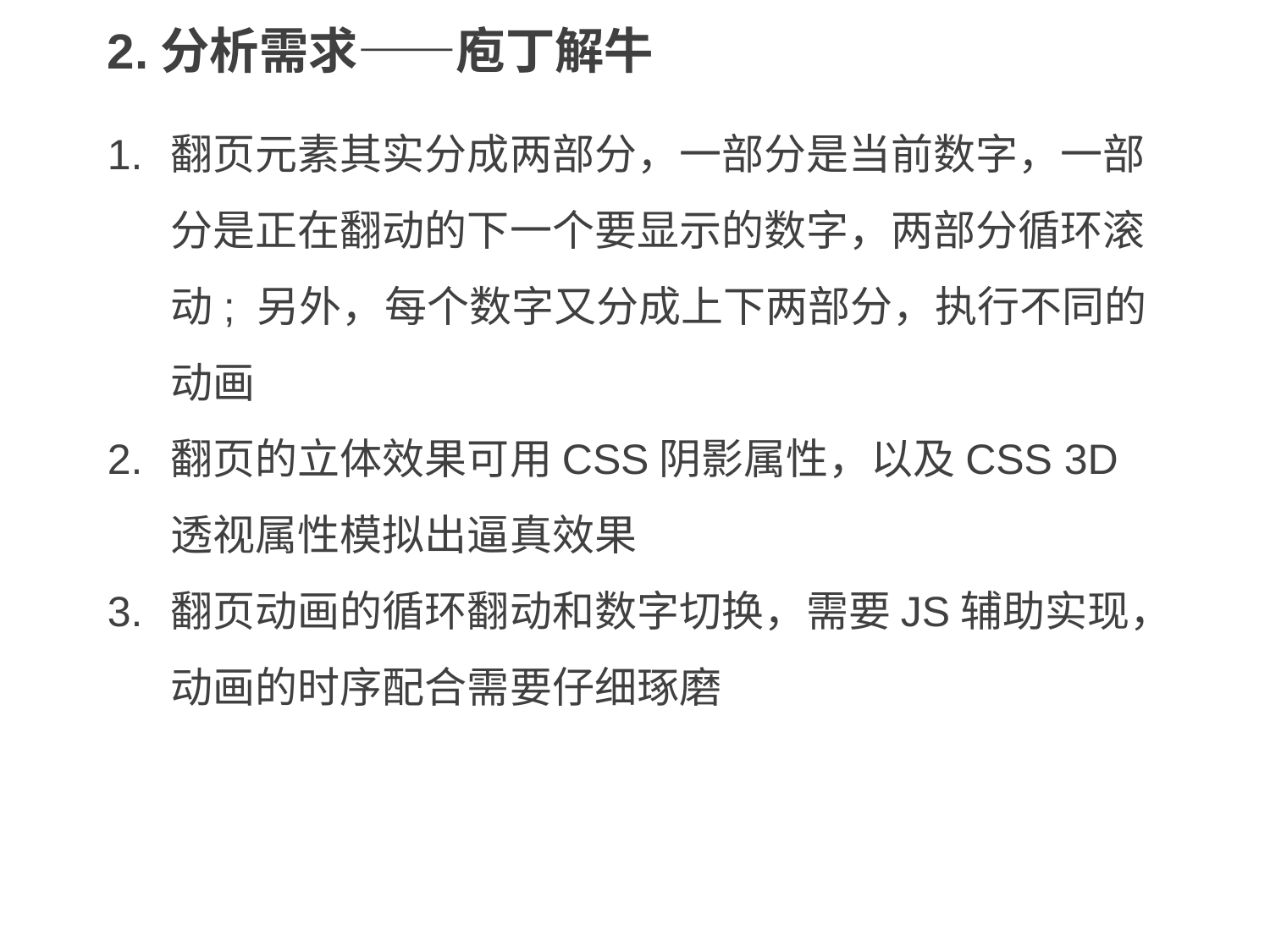

2.分析需求——庖丁解牛
翻页元素其实分成两部分，一部分是当前数字，一部分是正在翻动的下一个要显示的数字，两部分循环滚动; 另外，每个数字又分成上下两部分，执行不同的动画
翻页的立体效果可用CSS阴影属性，以及CSS 3D透视属性模拟出逼真效果
翻页动画的循环翻动和数字切换，需要JS辅助实现，动画的时序配合需要仔细琢磨